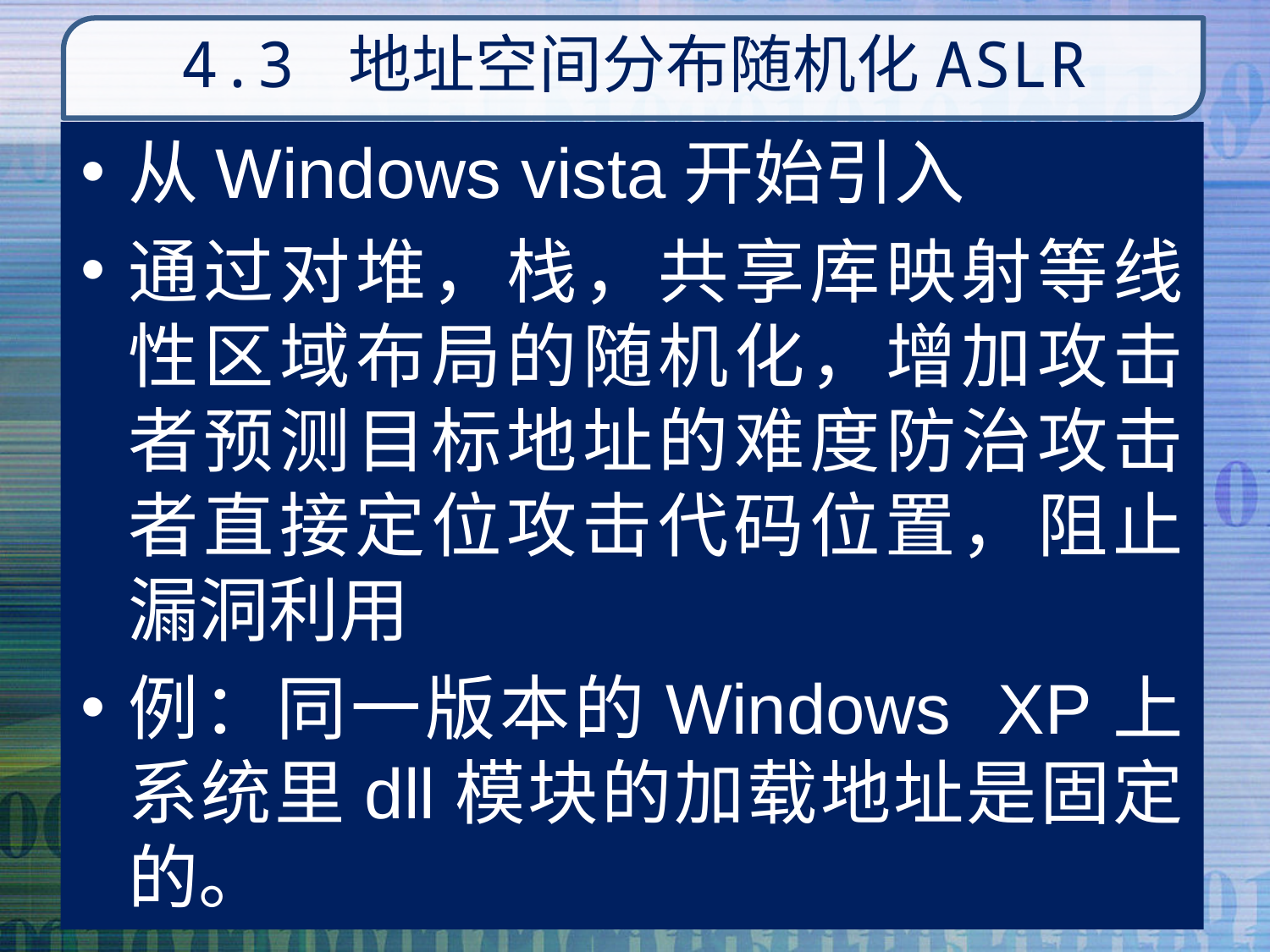

# 4.3 地址空间分布随机化ASLR
从Windows vista开始引入
通过对堆，栈，共享库映射等线性区域布局的随机化，增加攻击者预测目标地址的难度防治攻击者直接定位攻击代码位置，阻止漏洞利用
例：同一版本的Windows  XP上系统里dll模块的加载地址是固定的。